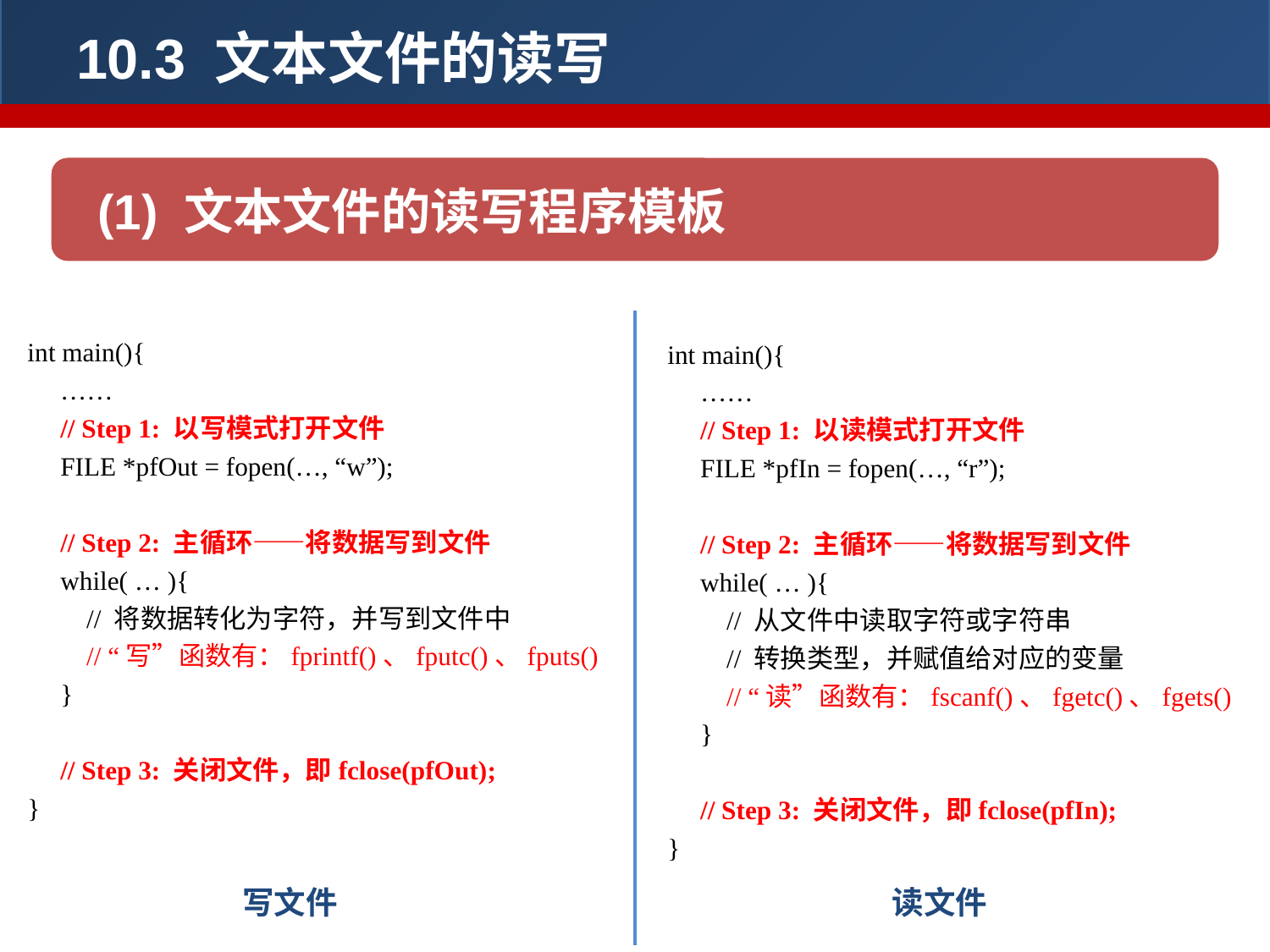

10.3 文本文件的读写

(1) 文本文件的读写程序模板

int main(){
     ……
     // Step 1: 以写模式打开文件
     FILE *pfOut = fopen(…, “w”);

     // Step 2: 主循环——将数据写到文件
     while( … ){
         // 将数据转化为字符，并写到文件中
         // “写”函数有：fprintf()、fputc()、fputs()
     }

     // Step 3: 关闭文件，即fclose(pfOut);
}
int main(){
     ……
     // Step 1: 以读模式打开文件
     FILE *pfIn = fopen(…, “r”);

     // Step 2: 主循环——将数据写到文件
     while( … ){
         // 从文件中读取字符或字符串
         // 转换类型，并赋值给对应的变量
         // “读”函数有：fscanf()、fgetc()、fgets()
     }

     // Step 3: 关闭文件，即fclose(pfIn);
}
写文件
读文件